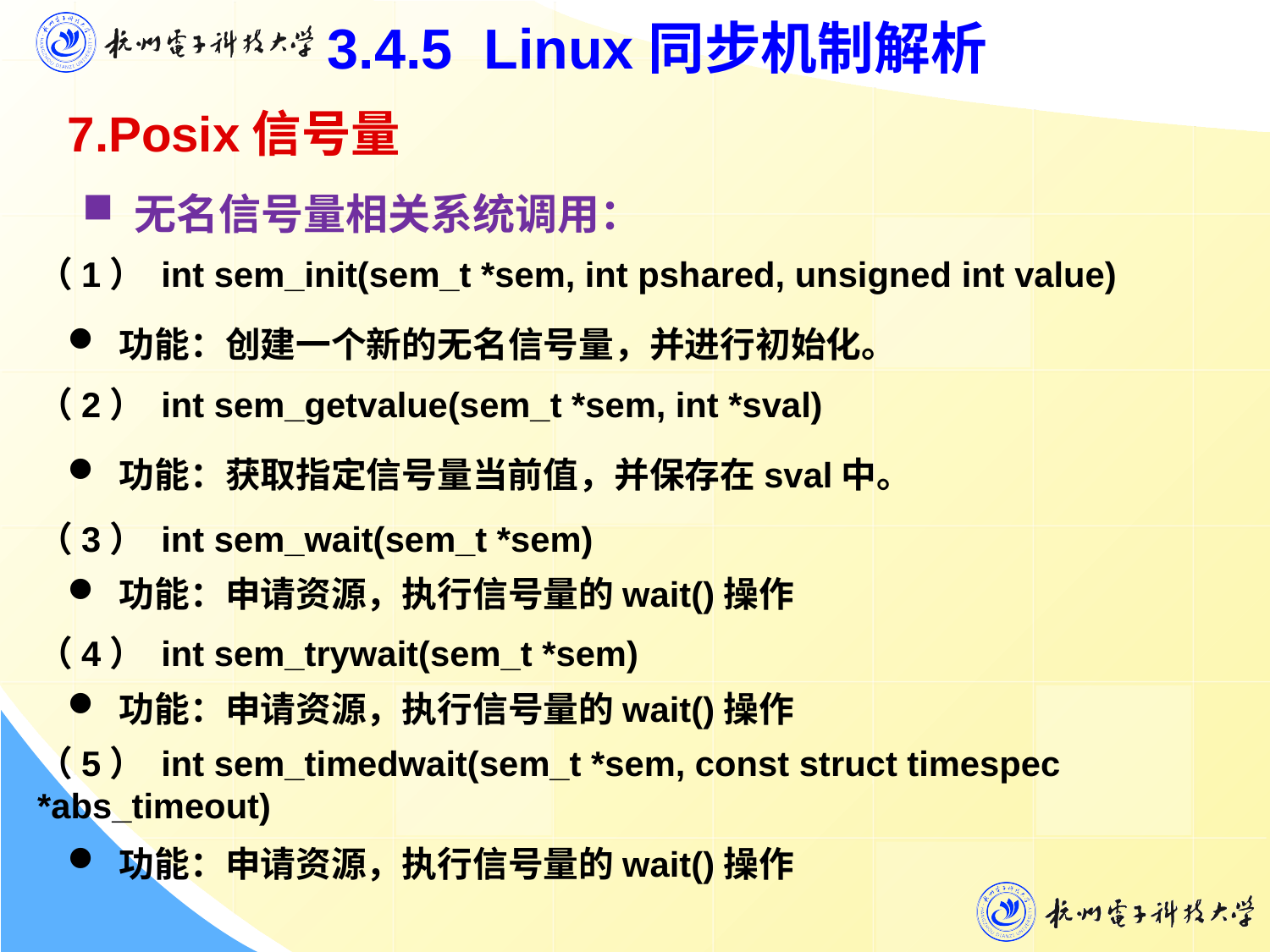

3.4.5  Linux同步机制解析
7.Posix信号量
 无名信号量相关系统调用：
（1） int sem_init(sem_t *sem, int pshared, unsigned int value)
 功能：创建一个新的无名信号量，并进行初始化。
（2） int sem_getvalue(sem_t *sem, int *sval)
 功能：获取指定信号量当前值，并保存在sval中。
（3） int sem_wait(sem_t *sem)
 功能：申请资源，执行信号量的wait()操作
（4） int sem_trywait(sem_t *sem)
 功能：申请资源，执行信号量的wait()操作
（5） int sem_timedwait(sem_t *sem, const struct timespec *abs_timeout)
 功能：申请资源，执行信号量的wait()操作